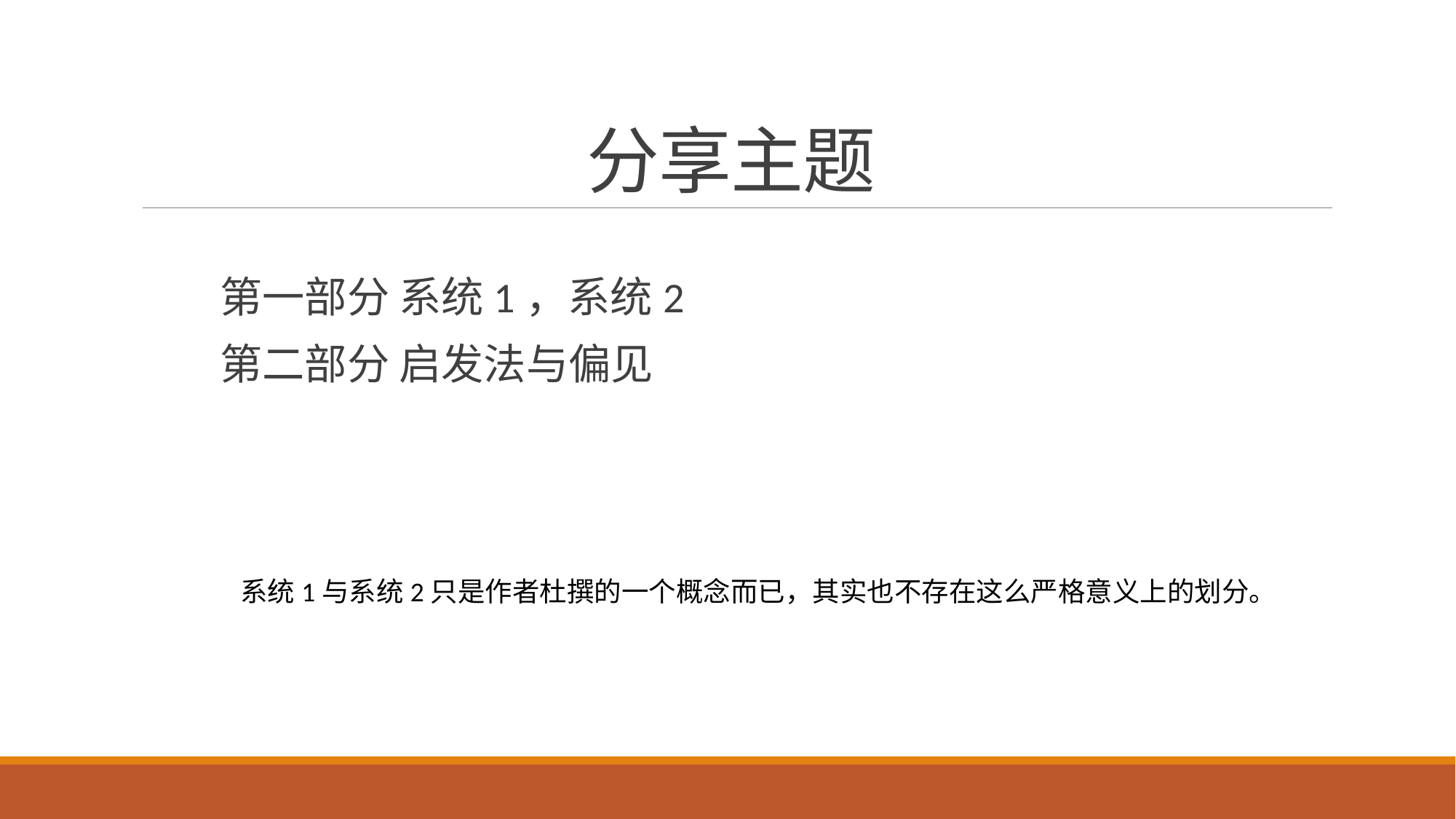

# 分享主题
第一部分 系统1，系统2
第二部分 启发法与偏见
系统1与系统2只是作者杜撰的一个概念而已，其实也不存在这么严格意义上的划分。